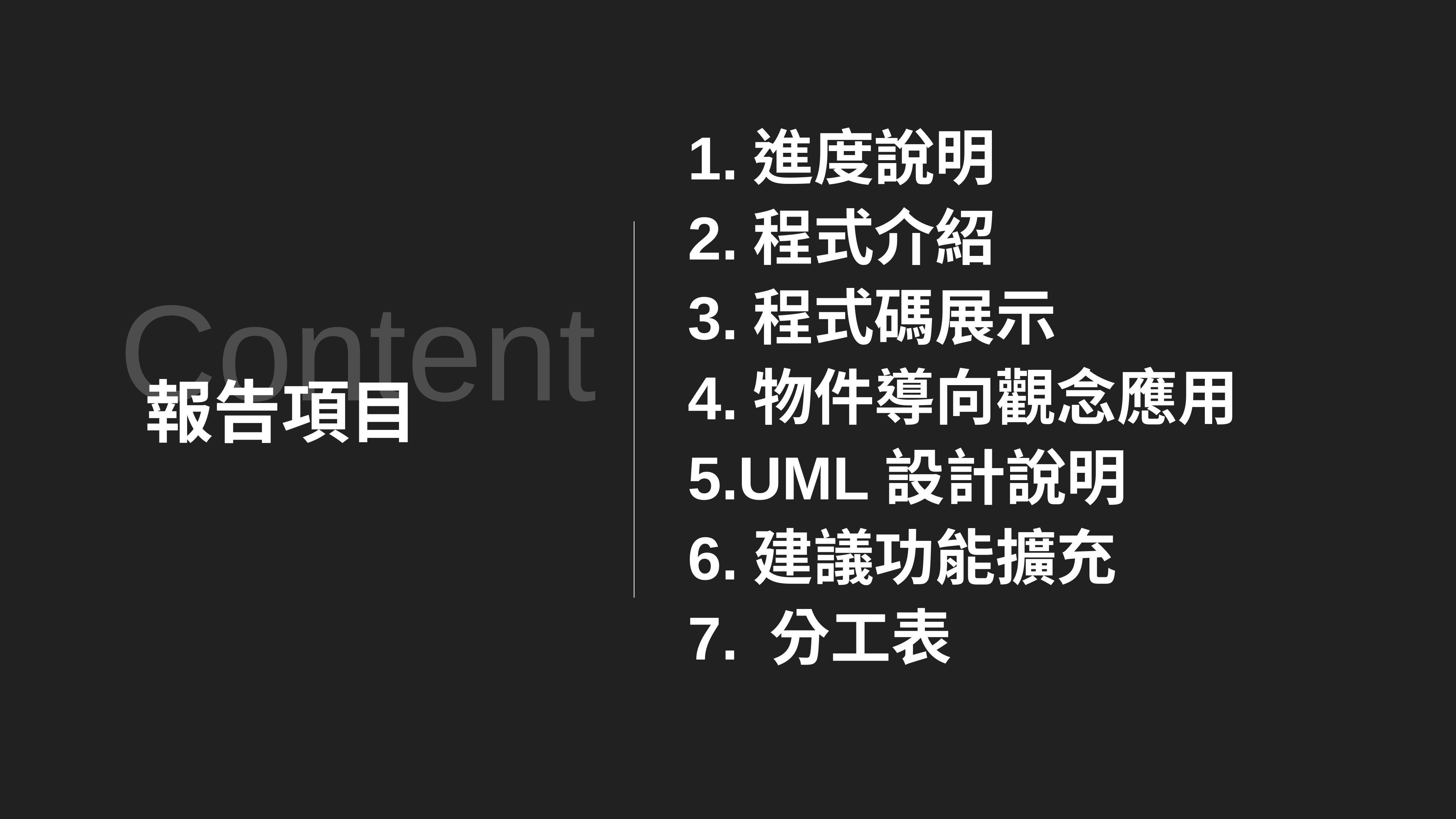

1.進度說明
2.程式介紹
3.程式碼展示
4.物件導向觀念應用
5.UML設計說明
6.建議功能擴充
7. 分工表

Content
報告項目